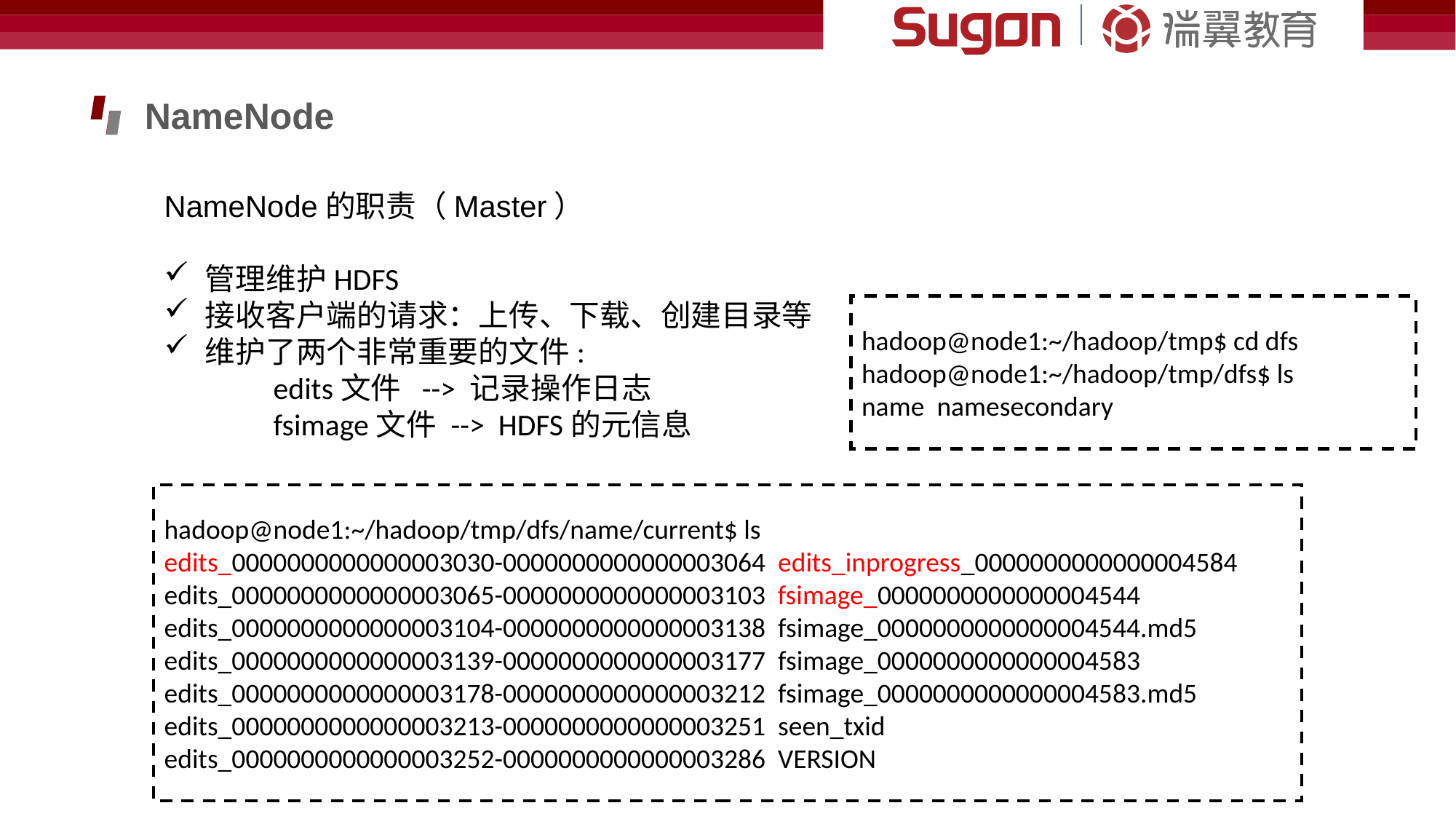

NameNode

NameNode的职责（Master）
管理维护HDFS
接收客户端的请求：上传、下载、创建目录等
维护了两个非常重要的文件:
	edits文件  --> 记录操作日志
	fsimage文件 -->  HDFS的元信息
hadoop@node1:~/hadoop/tmp$ cd dfs
hadoop@node1:~/hadoop/tmp/dfs$ ls
name  namesecondary
hadoop@node1:~/hadoop/tmp/dfs/name/current$ ls
edits_0000000000000003030-0000000000000003064  edits_inprogress_0000000000000004584
edits_0000000000000003065-0000000000000003103  fsimage_0000000000000004544
edits_0000000000000003104-0000000000000003138  fsimage_0000000000000004544.md5
edits_0000000000000003139-0000000000000003177  fsimage_0000000000000004583
edits_0000000000000003178-0000000000000003212  fsimage_0000000000000004583.md5
edits_0000000000000003213-0000000000000003251  seen_txid
edits_0000000000000003252-0000000000000003286  VERSION